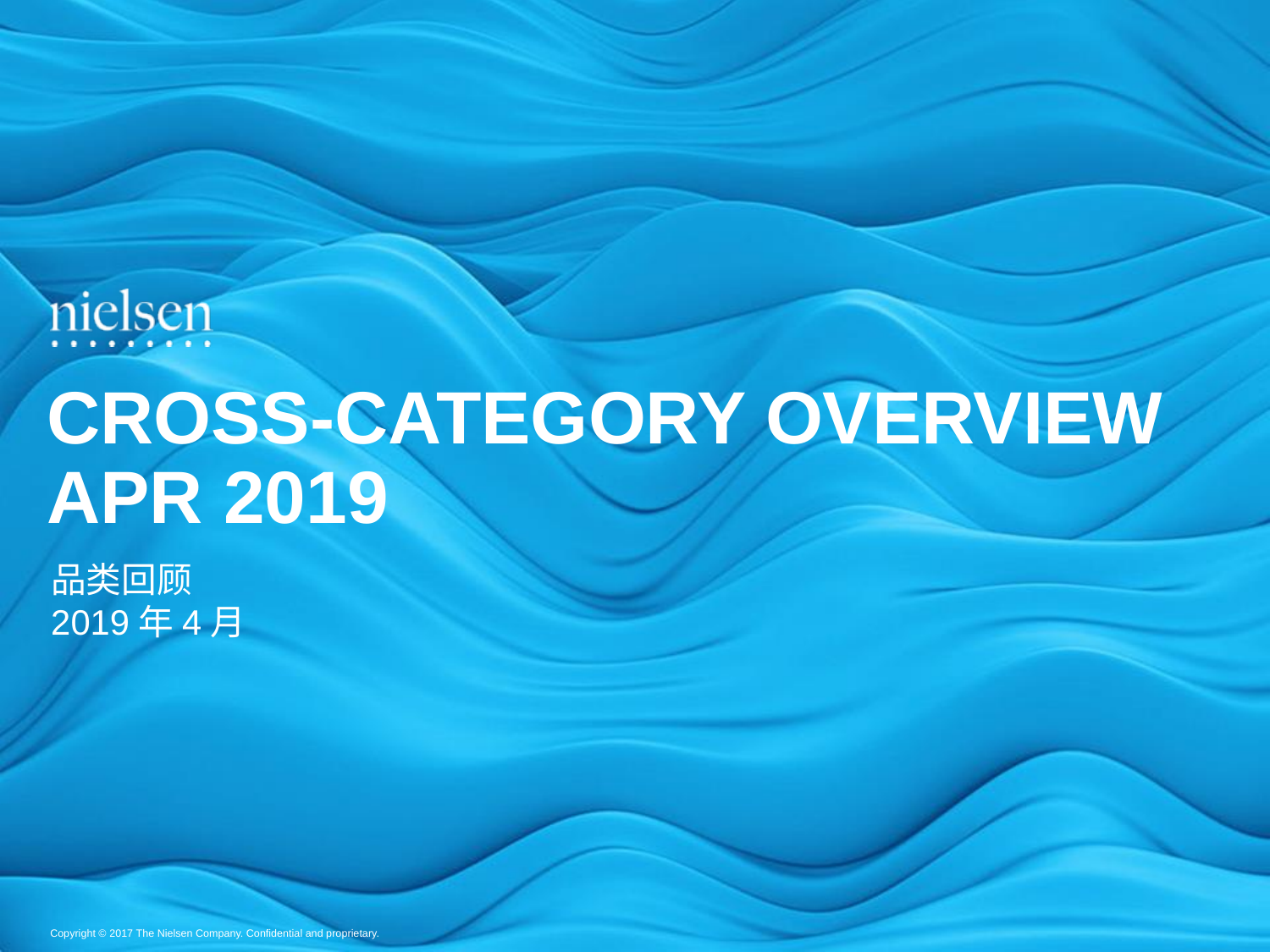

# Cross-category Overview Apr 2019
品类回顾
2019年4月